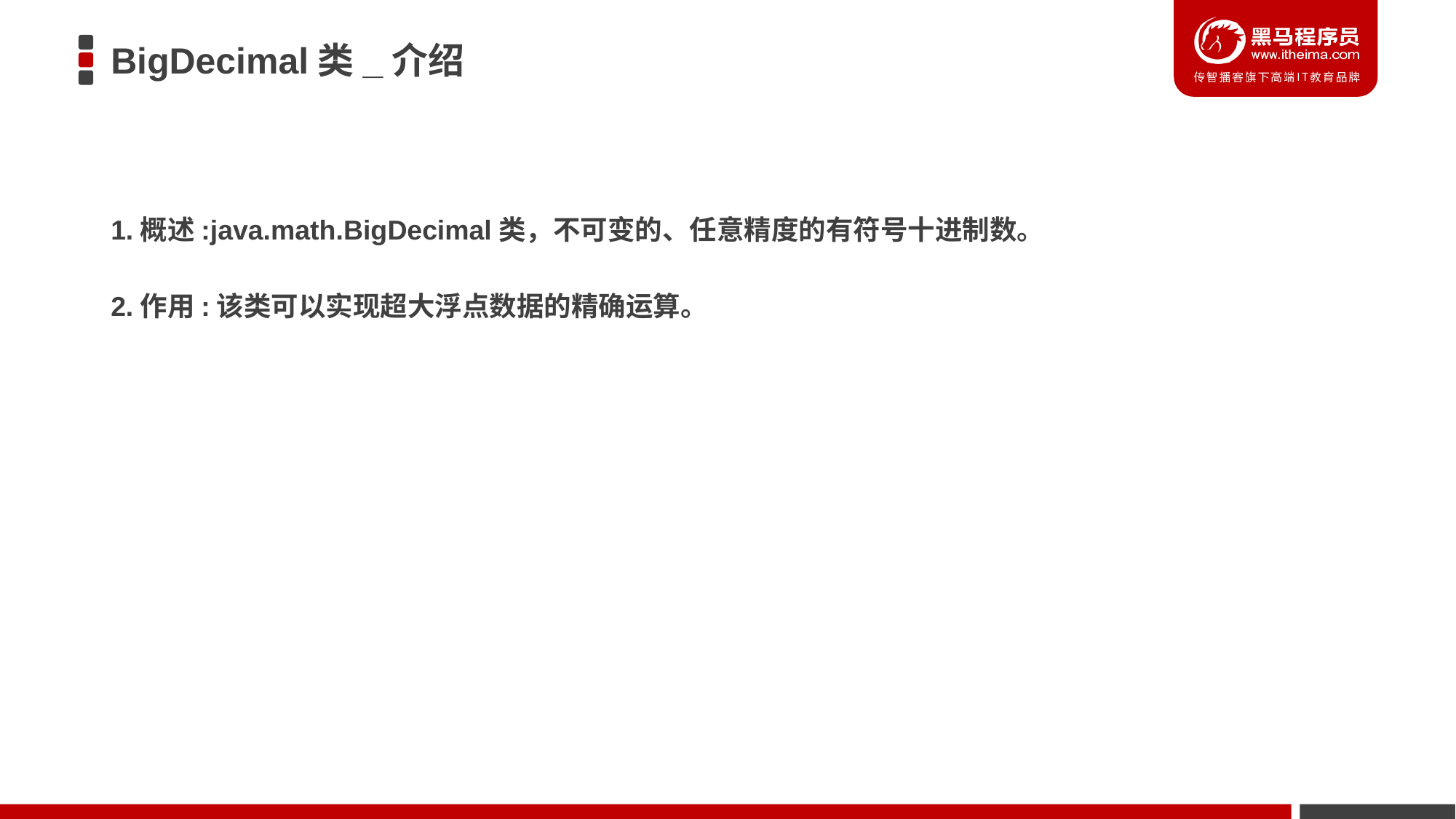

# BigDecimal类_介绍
1.概述:java.math.BigDecimal类，不可变的、任意精度的有符号十进制数。

2.作用:该类可以实现超大浮点数据的精确运算。